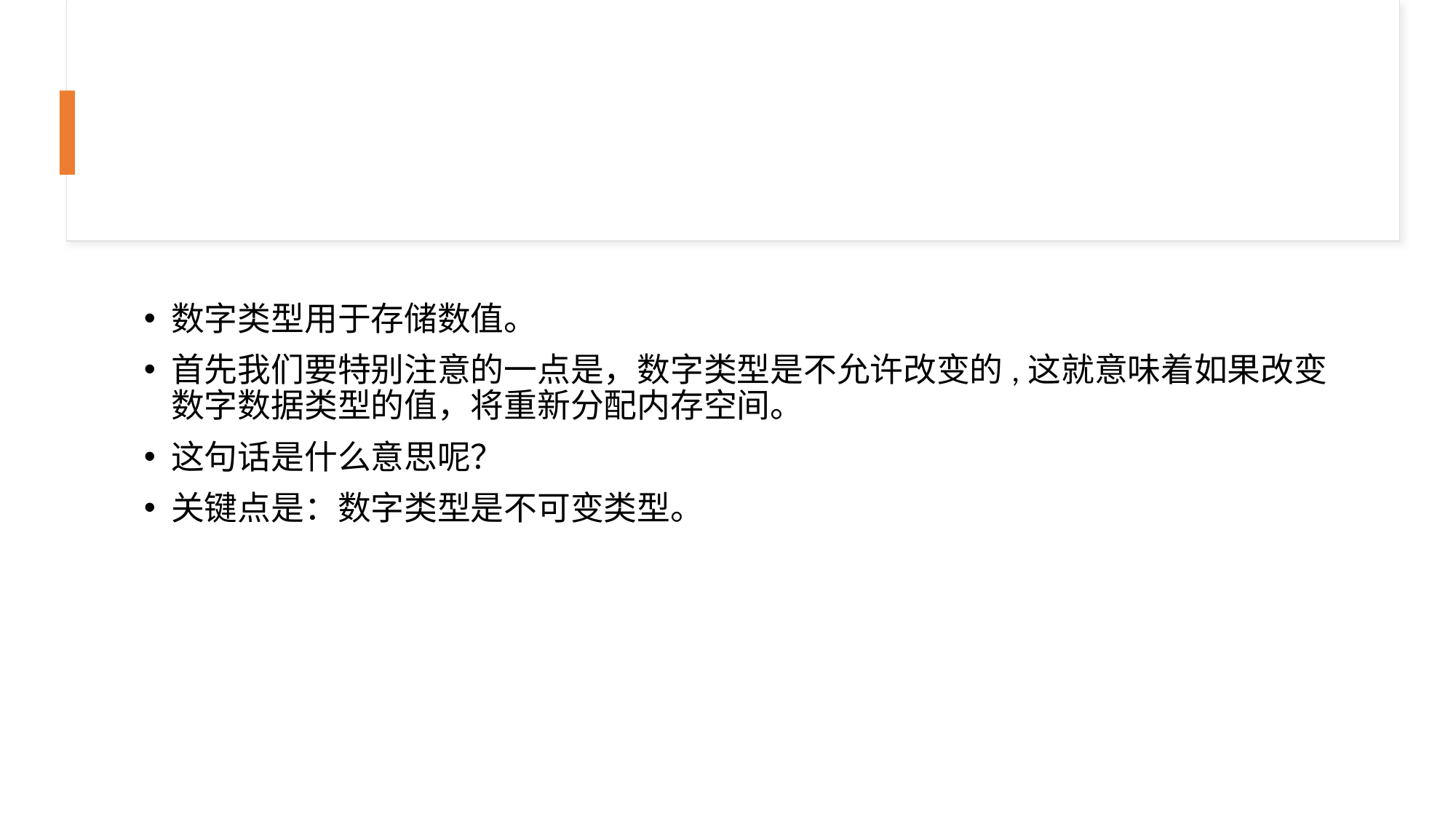

数字类型用于存储数值。
首先我们要特别注意的一点是，数字类型是不允许改变的,这就意味着如果改变数字数据类型的值，将重新分配内存空间。
这句话是什么意思呢？
关键点是：数字类型是不可变类型。